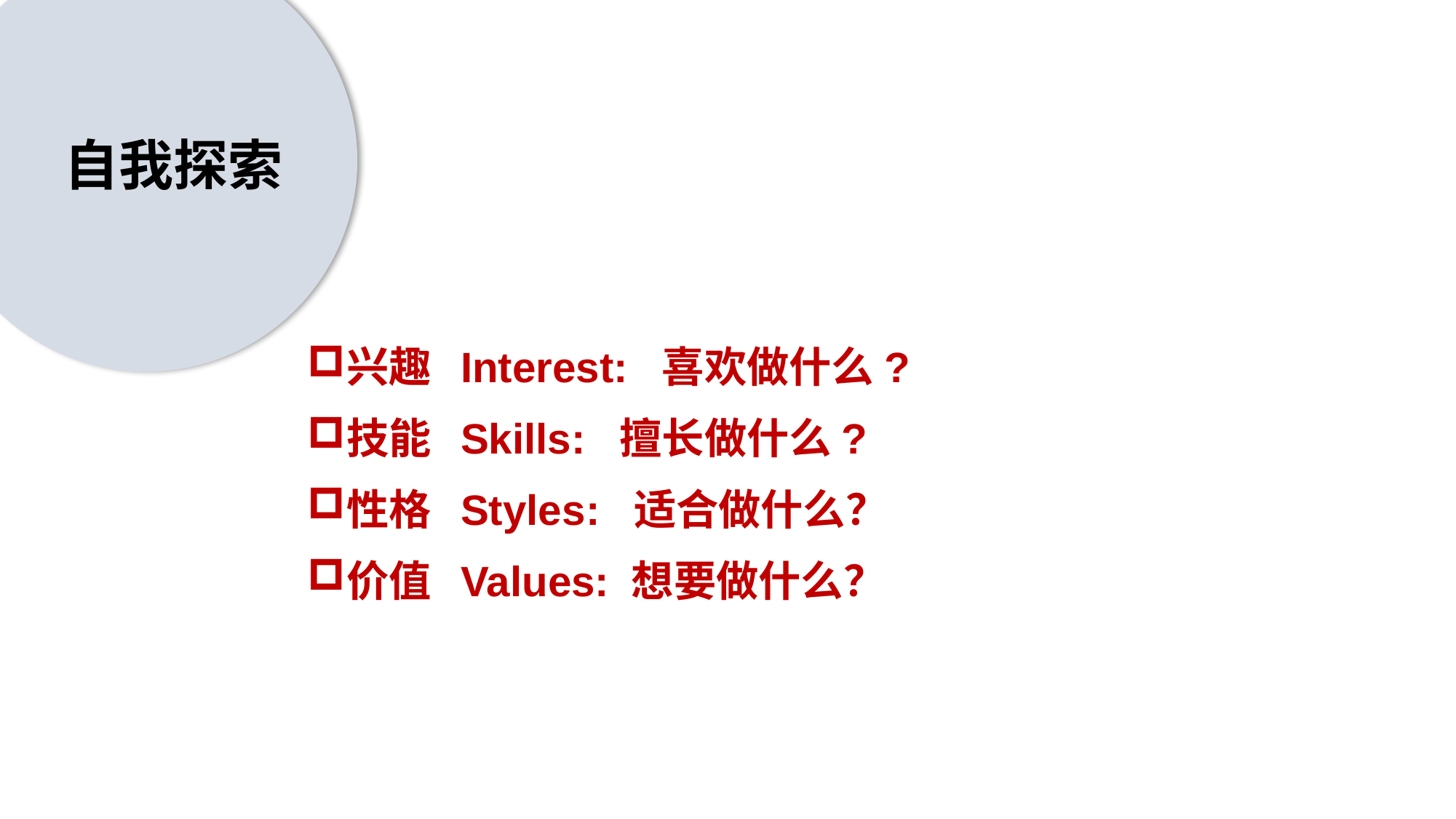

自我探索
兴趣  Interest:  喜欢做什么?
技能  Skills:  擅长做什么?
性格  Styles:  适合做什么？
价值  Values: 想要做什么？